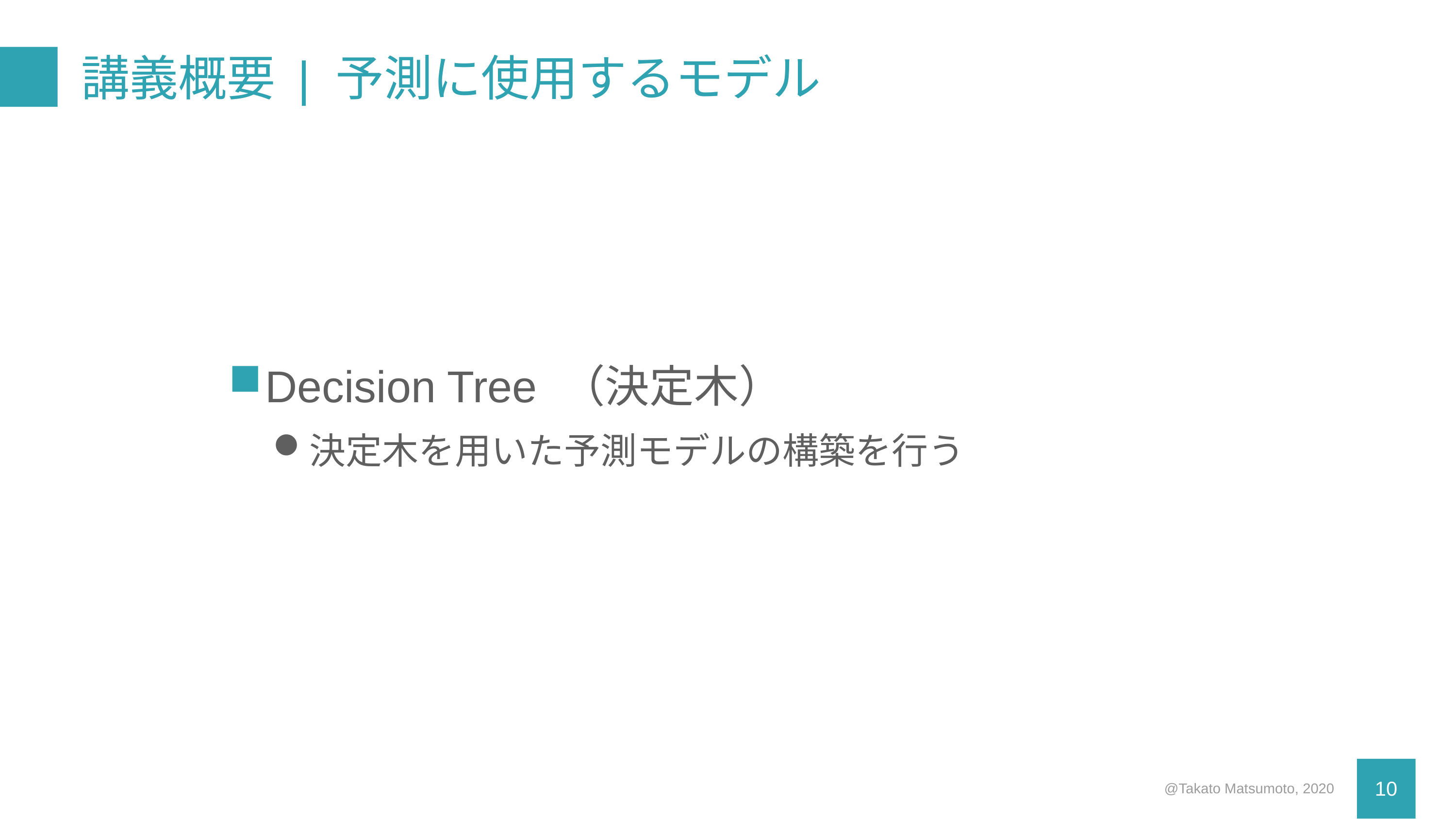

# 講義概要 | 予測に使用するモデル
Decision Tree （決定木）
決定木を用いた予測モデルの構築を行う
@Takato Matsumoto, 2020
10